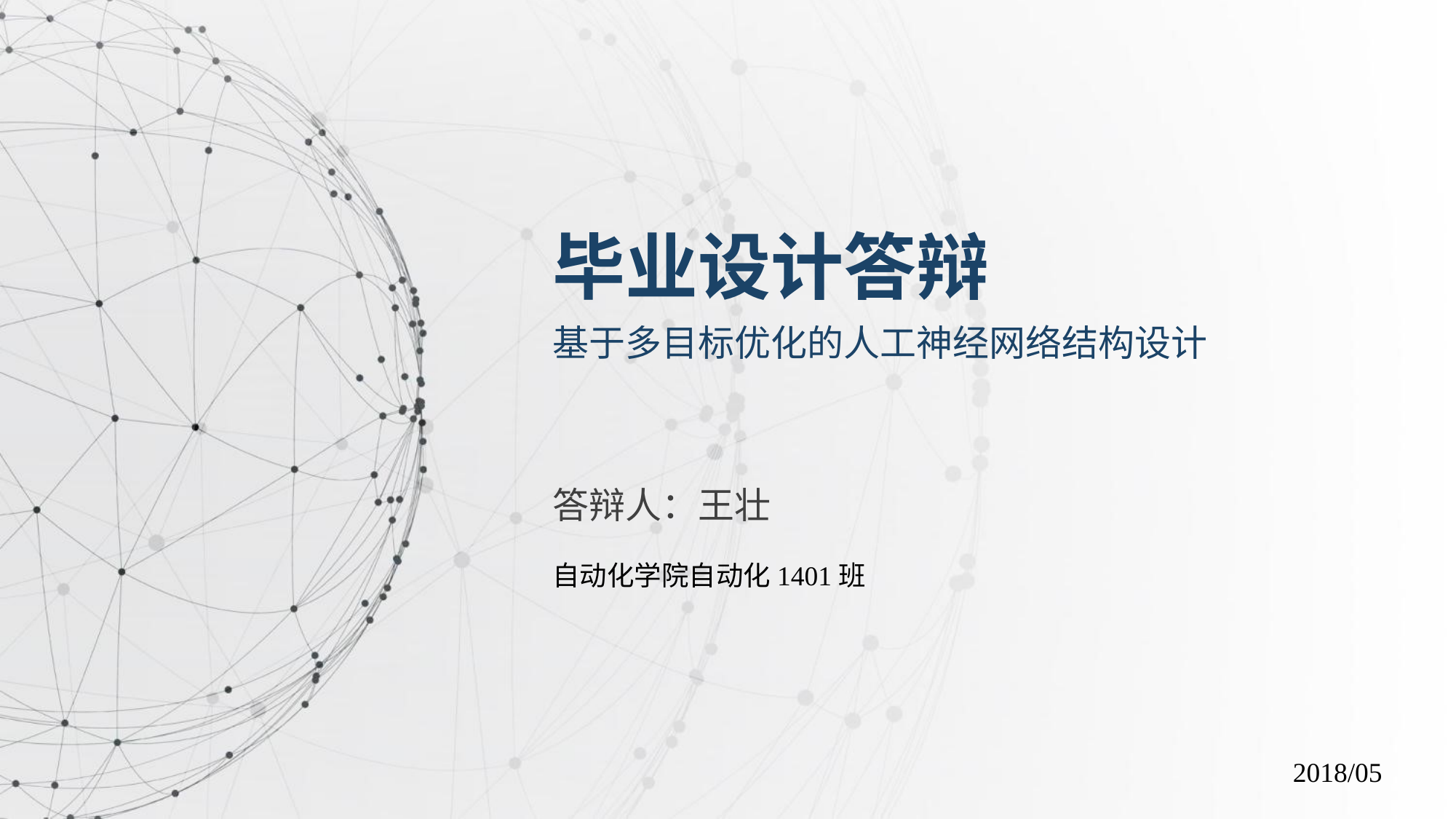

毕业设计答辩
基于多目标优化的人工神经网络结构设计
答辩人：王壮
自动化学院自动化1401班
2018/05